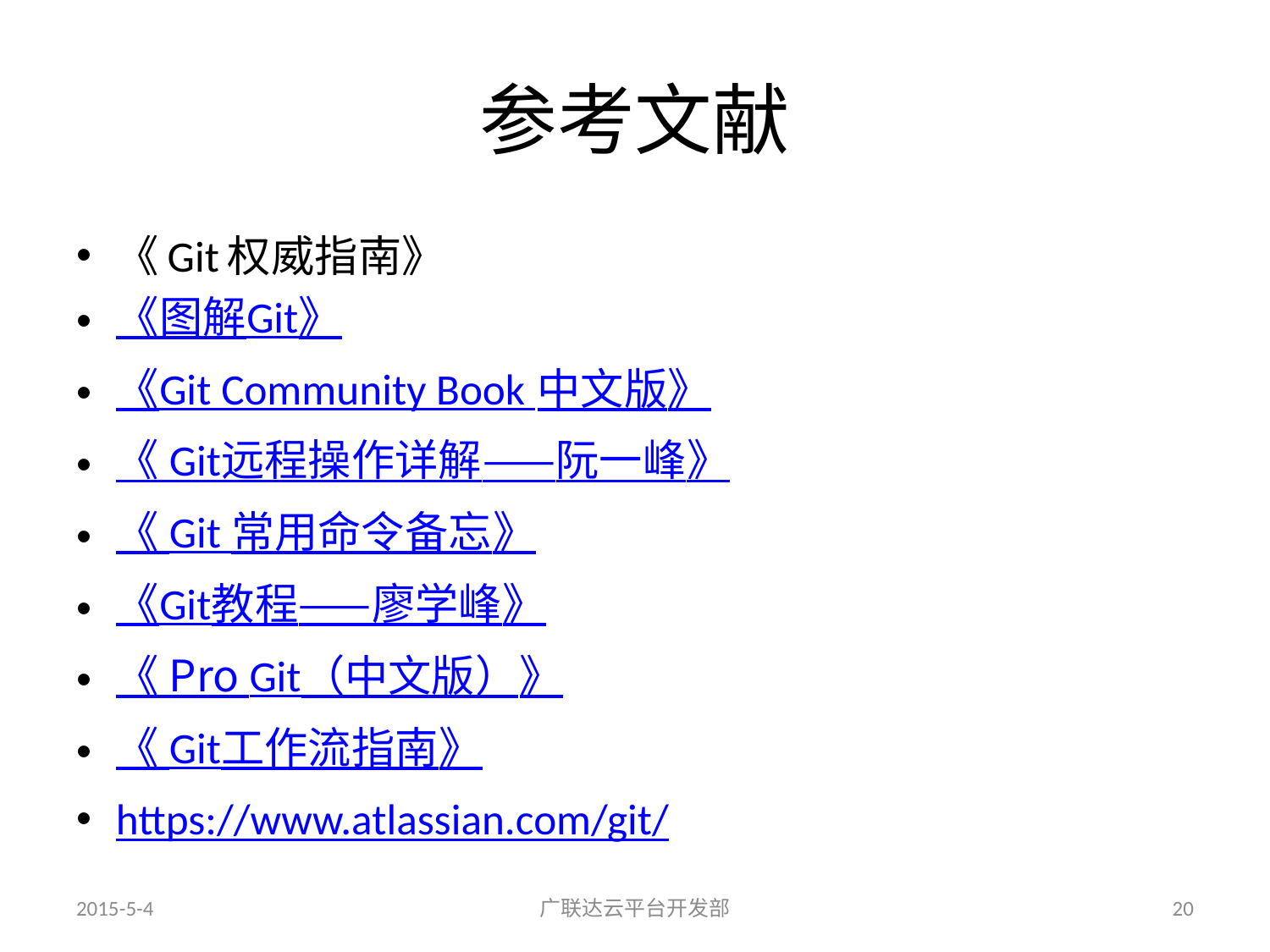

# 参考文献
《Git权威指南》
《图解Git》
《Git Community Book 中文版》
《 Git远程操作详解——阮一峰》
《 Git 常用命令备忘》
《Git教程——廖学峰》
《 Pro Git（中文版）》
《 Git工作流指南》
https://www.atlassian.com/git/
2015-5-4
广联达云平台开发部
20